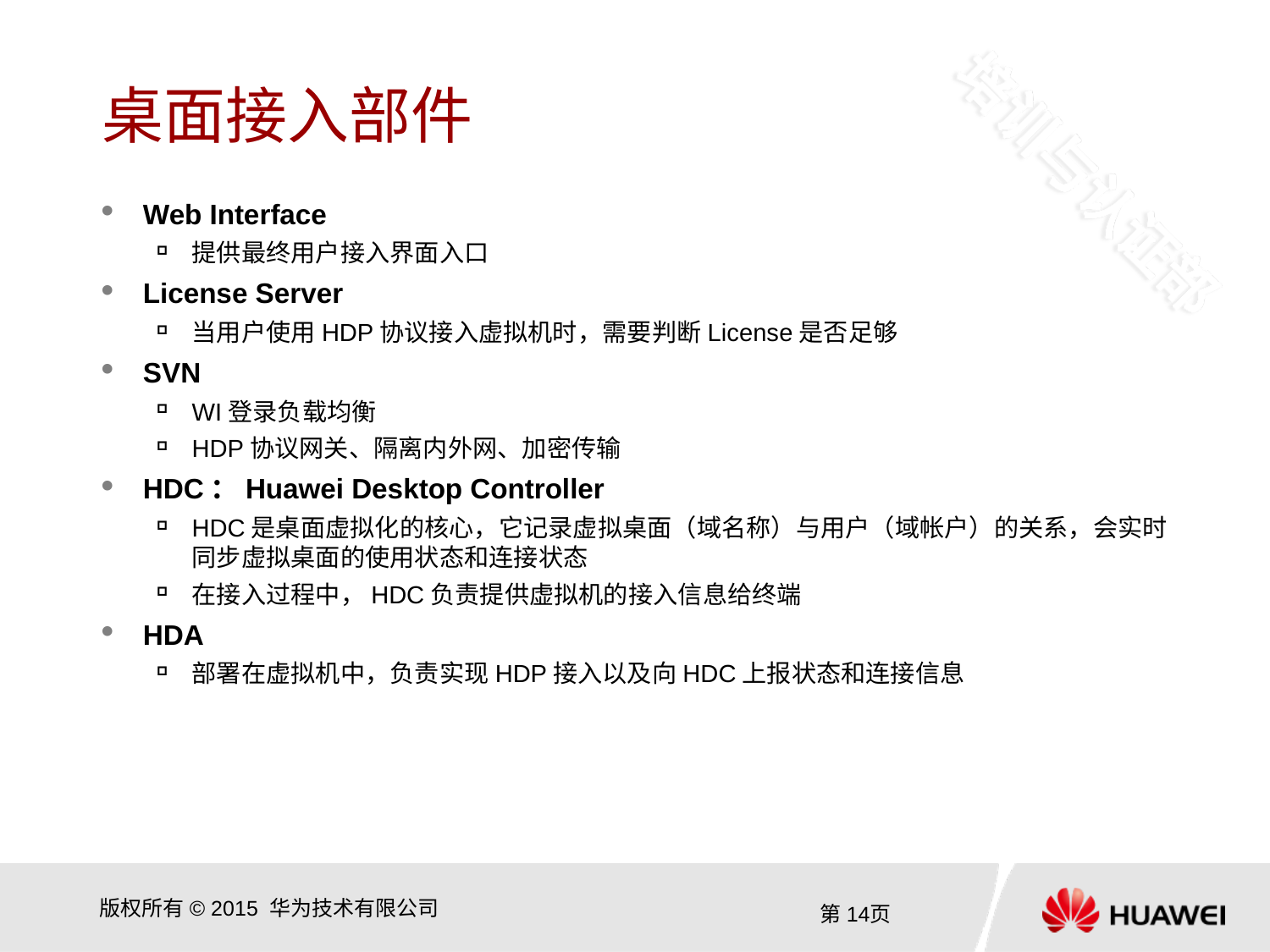

# 桌面接入部件
Web Interface
提供最终用户接入界面入口
License Server
当用户使用HDP协议接入虚拟机时，需要判断License是否足够
SVN
WI登录负载均衡
HDP协议网关、隔离内外网、加密传输
HDC：Huawei Desktop Controller
HDC是桌面虚拟化的核心，它记录虚拟桌面（域名称）与用户（域帐户）的关系，会实时同步虚拟桌面的使用状态和连接状态
在接入过程中，HDC负责提供虚拟机的接入信息给终端
HDA
部署在虚拟机中，负责实现HDP接入以及向HDC上报状态和连接信息